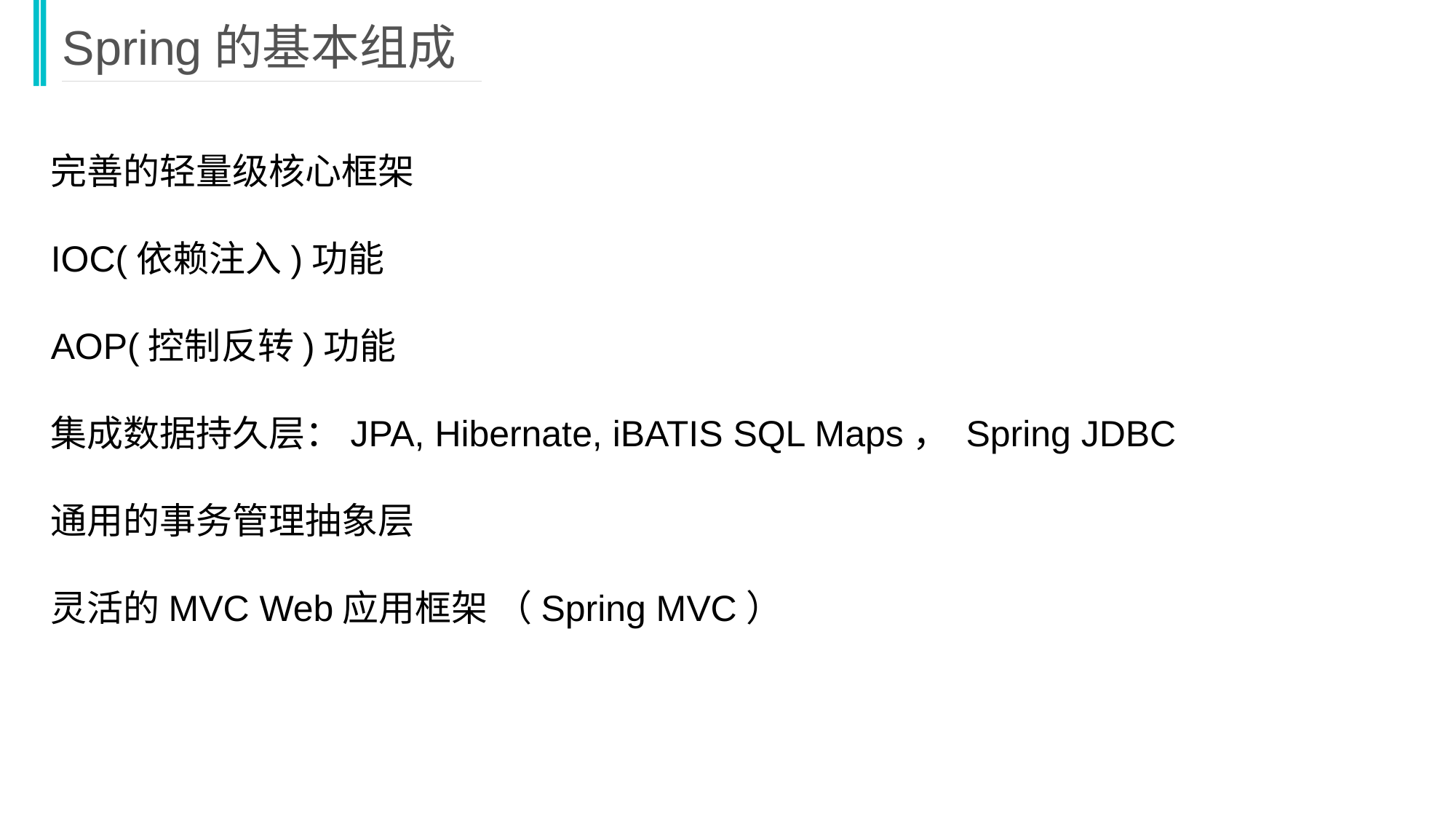

Spring的基本组成

完善的轻量级核心框架

IOC(依赖注入)功能

AOP(控制反转)功能

集成数据持久层：JPA, Hibernate, iBATIS SQL Maps， Spring JDBC

通用的事务管理抽象层

灵活的MVC Web应用框架 （Spring MVC）